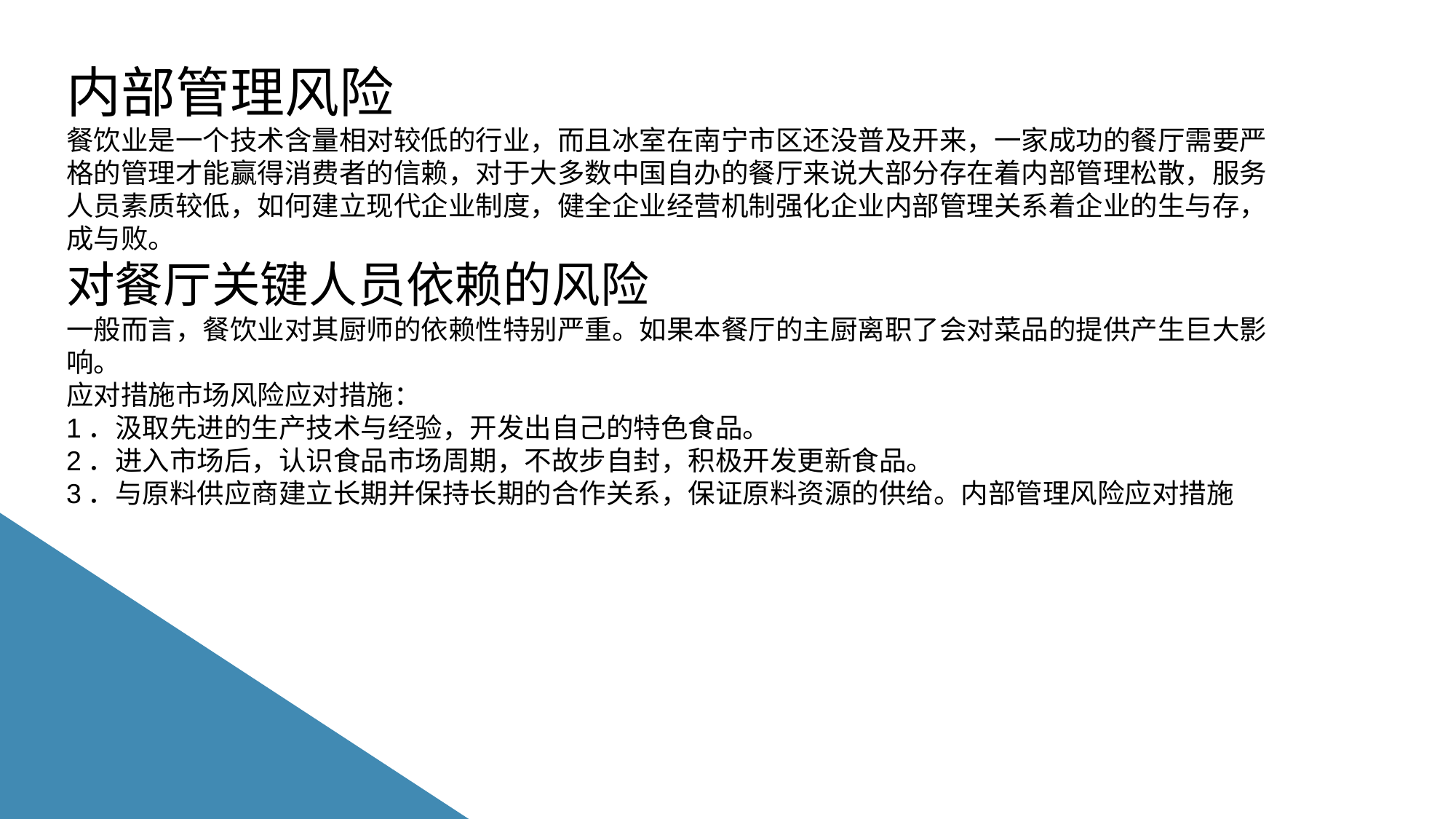

内部管理风险
餐饮业是一个技术含量相对较低的行业，而且冰室在南宁市区还没普及开来，一家成功的餐厅需要严格的管理才能赢得消费者的信赖，对于大多数中国自办的餐厅来说大部分存在着内部管理松散，服务人员素质较低，如何建立现代企业制度，健全企业经营机制强化企业内部管理关系着企业的生与存，成与败。
对餐厅关键人员依赖的风险
一般而言，餐饮业对其厨师的依赖性特别严重。如果本餐厅的主厨离职了会对菜品的提供产生巨大影响。
应对措施市场风险应对措施：
1．汲取先进的生产技术与经验，开发出自己的特色食品。
2．进入市场后，认识食品市场周期，不故步自封，积极开发更新食品。
3．与原料供应商建立长期并保持长期的合作关系，保证原料资源的供给。内部管理风险应对措施